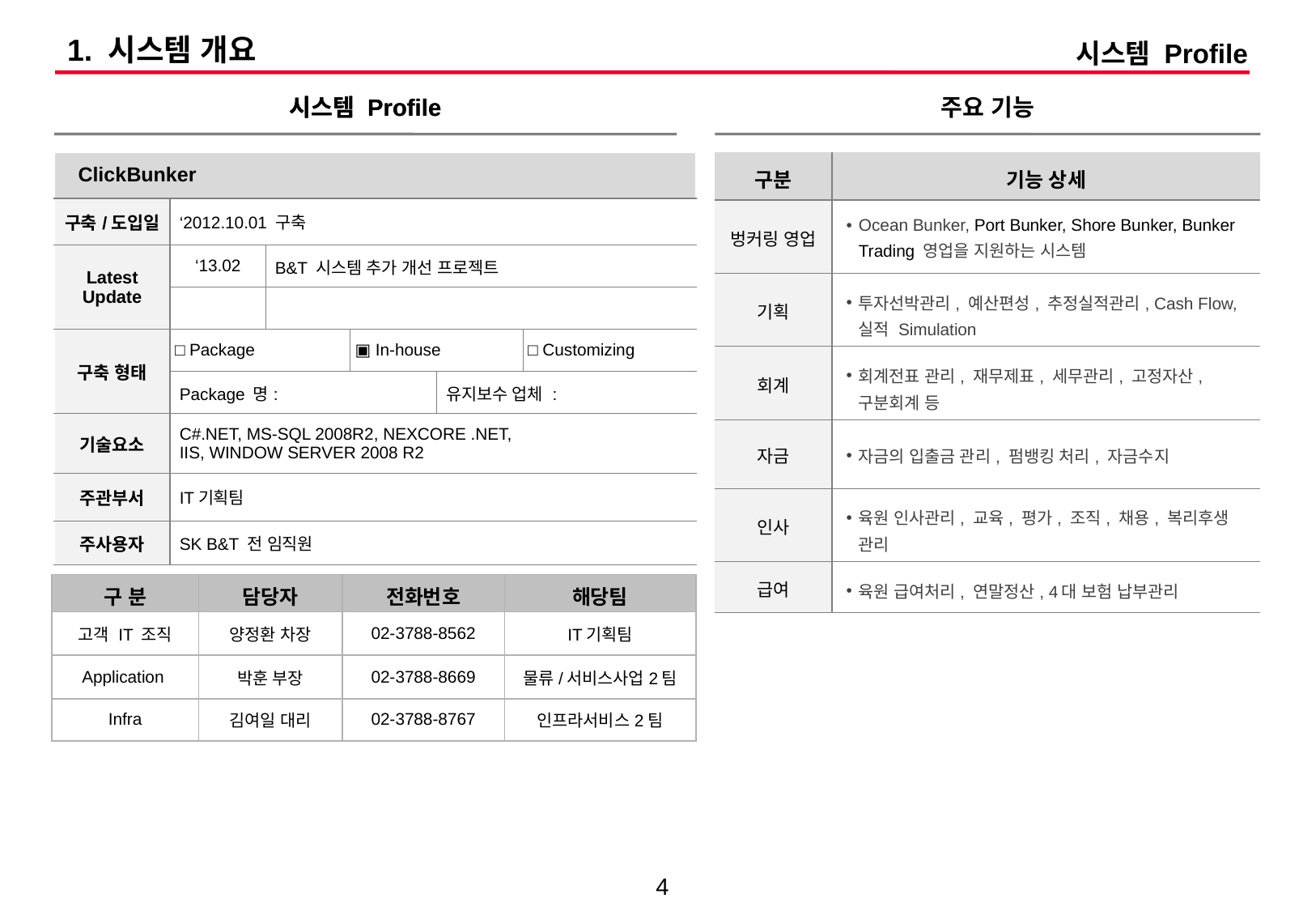

# 1. 시스템 개요
시스템 Profile
시스템 Profile

시스템 Profile

주요 기능

| ClickBunker |  |  |  |  |  |
| --- | --- | --- | --- | --- | --- |
| 구축/도입일 | ‘2012.10.01 구축 |  |  |  |  |
| Latest Update | ‘13.02 | B&T 시스템 추가 개선 프로젝트 |  |  |  |
|  |  |  |  |  |  |
| 구축 형태 | □ Package |  | ▣ In-house |  | □ Customizing |
|  | Package 명: |  |  | 유지보수 업체 : |  |
| 기술요소 | C#.NET, MS-SQL 2008R2, NEXCORE .NET, IIS, WINDOW SERVER 2008 R2 |  |  |  |  |
| 주관부서 | IT기획팀 |  |  |  |  |
| 주사용자 | SK B&T 전 임직원 |  |  |  |  |
| 구분 | 기능 상세 |
| --- | --- |
| 벙커링 영업 | Ocean Bunker, Port Bunker, Shore Bunker, Bunker Trading 영업을 지원하는 시스템 |
| 기획 | 투자선박관리, 예산편성, 추정실적관리, Cash Flow, 실적 Simulation |
| 회계 | 회계전표 관리, 재무제표, 세무관리, 고정자산, 구분회계 등 |
| 자금 | 자금의 입출금 관리, 펌뱅킹 처리, 자금수지 |
| 인사 | 육원 인사관리, 교육, 평가, 조직, 채용, 복리후생 관리 |
| 급여 | 육원 급여처리, 연말정산, 4대 보험 납부관리 |
| 구 분 | 담당자 | 전화번호 | 해당팀 |
| --- | --- | --- | --- |
| 고객 IT 조직 | 양정환 차장 | 02-3788-8562 | IT기획팀 |
| Application | 박훈 부장 | 02-3788-8669 | 물류/서비스사업2팀 |
| Infra | 김여일 대리 | 02-3788-8767 | 인프라서비스2팀 |